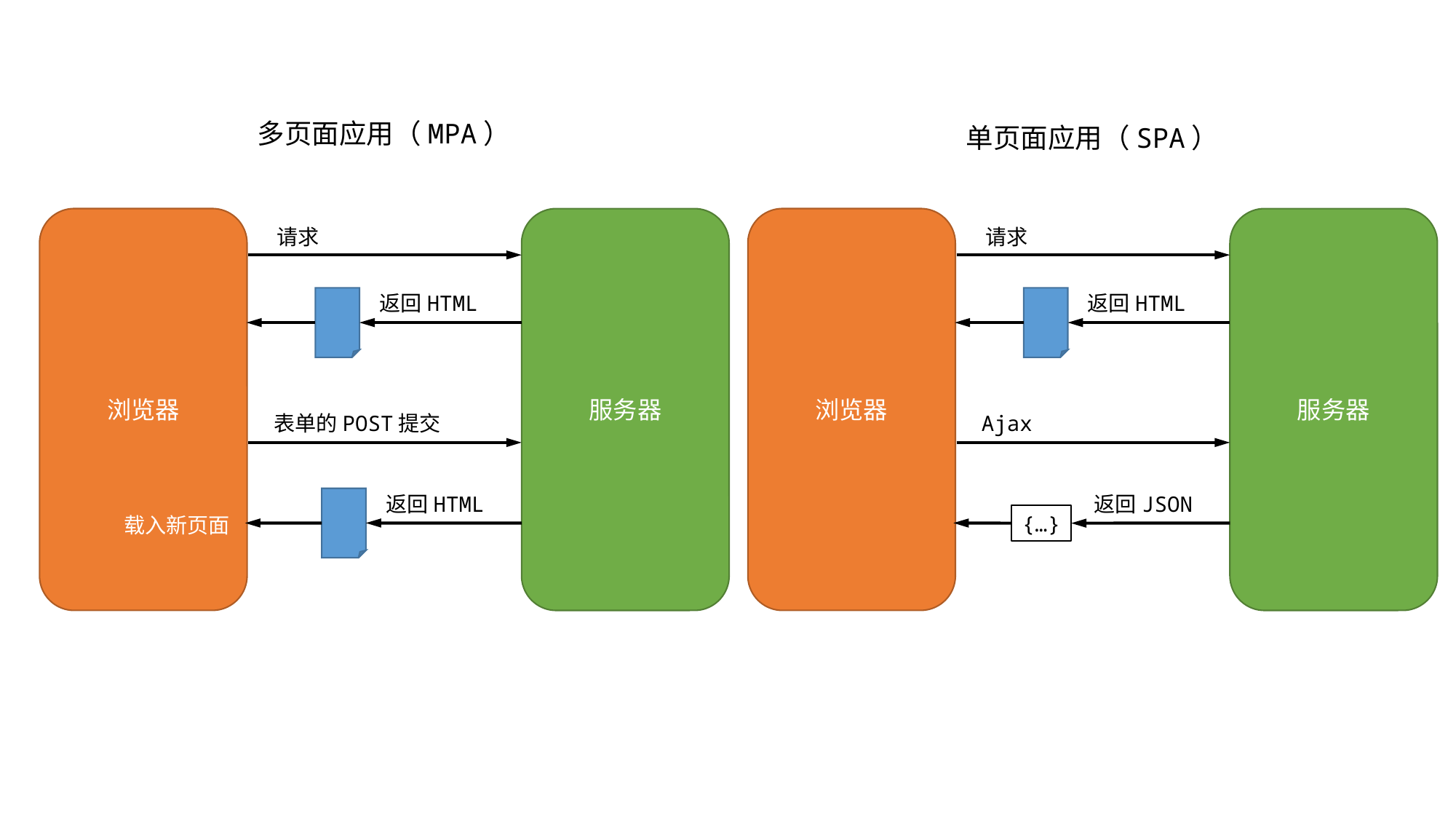

多页面应用（MPA）
单页面应用（SPA）
浏览器
浏览器
服务器
请求
返回HTML

表单的POST提交
返回HTML

载入新页面
服务器
请求
返回HTML

Ajax
返回JSON
{…}